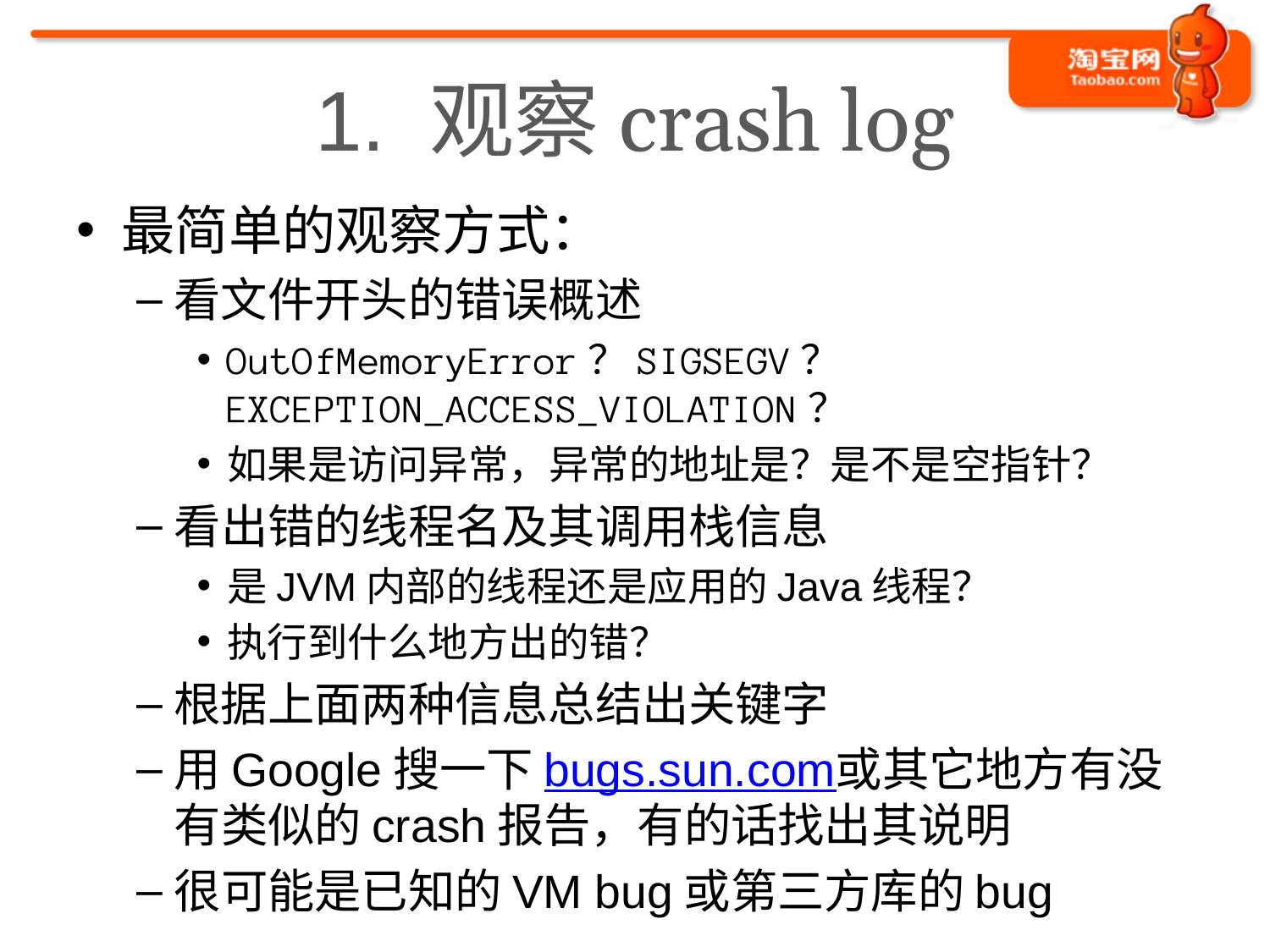

# 1. 观察crash log
最简单的观察方式：
看文件开头的错误概述
OutOfMemoryError？SIGSEGV？EXCEPTION_ACCESS_VIOLATION？
如果是访问异常，异常的地址是？是不是空指针？
看出错的线程名及其调用栈信息
是JVM内部的线程还是应用的Java线程？
执行到什么地方出的错？
根据上面两种信息总结出关键字
用Google搜一下bugs.sun.com或其它地方有没有类似的crash报告，有的话找出其说明
很可能是已知的VM bug或第三方库的bug